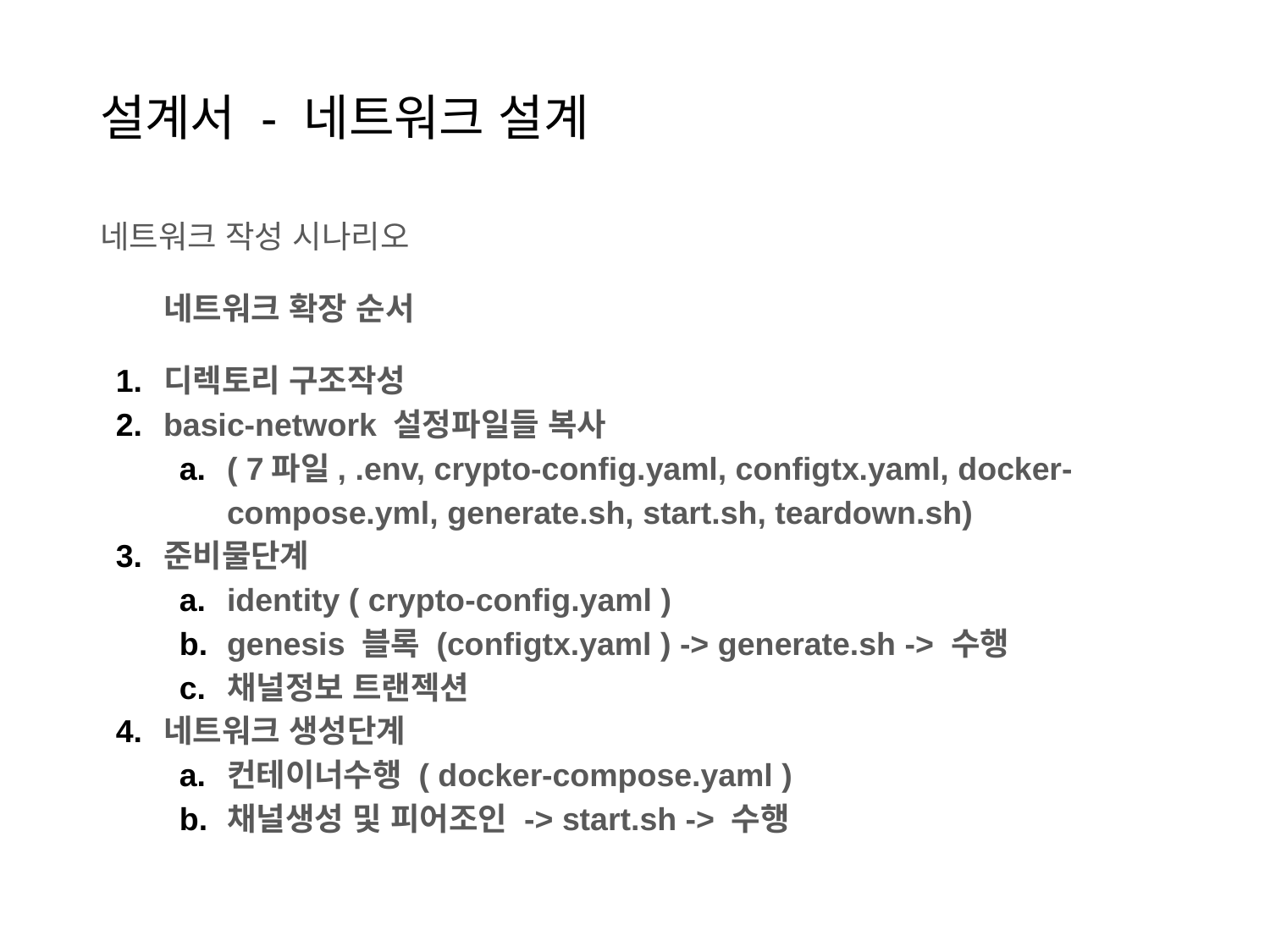

# 설계서 - 네트워크 설계
네트워크 작성 시나리오
네트워크 확장 순서
디렉토리 구조작성
basic-network 설정파일들 복사
( 7파일, .env, crypto-config.yaml, configtx.yaml, docker-compose.yml, generate.sh, start.sh, teardown.sh)
준비물단계
identity ( crypto-config.yaml )
genesis 블록 (configtx.yaml ) -> generate.sh -> 수행
채널정보 트랜젝션
네트워크 생성단계
컨테이너수행 ( docker-compose.yaml )
채널생성 및 피어조인 -> start.sh -> 수행